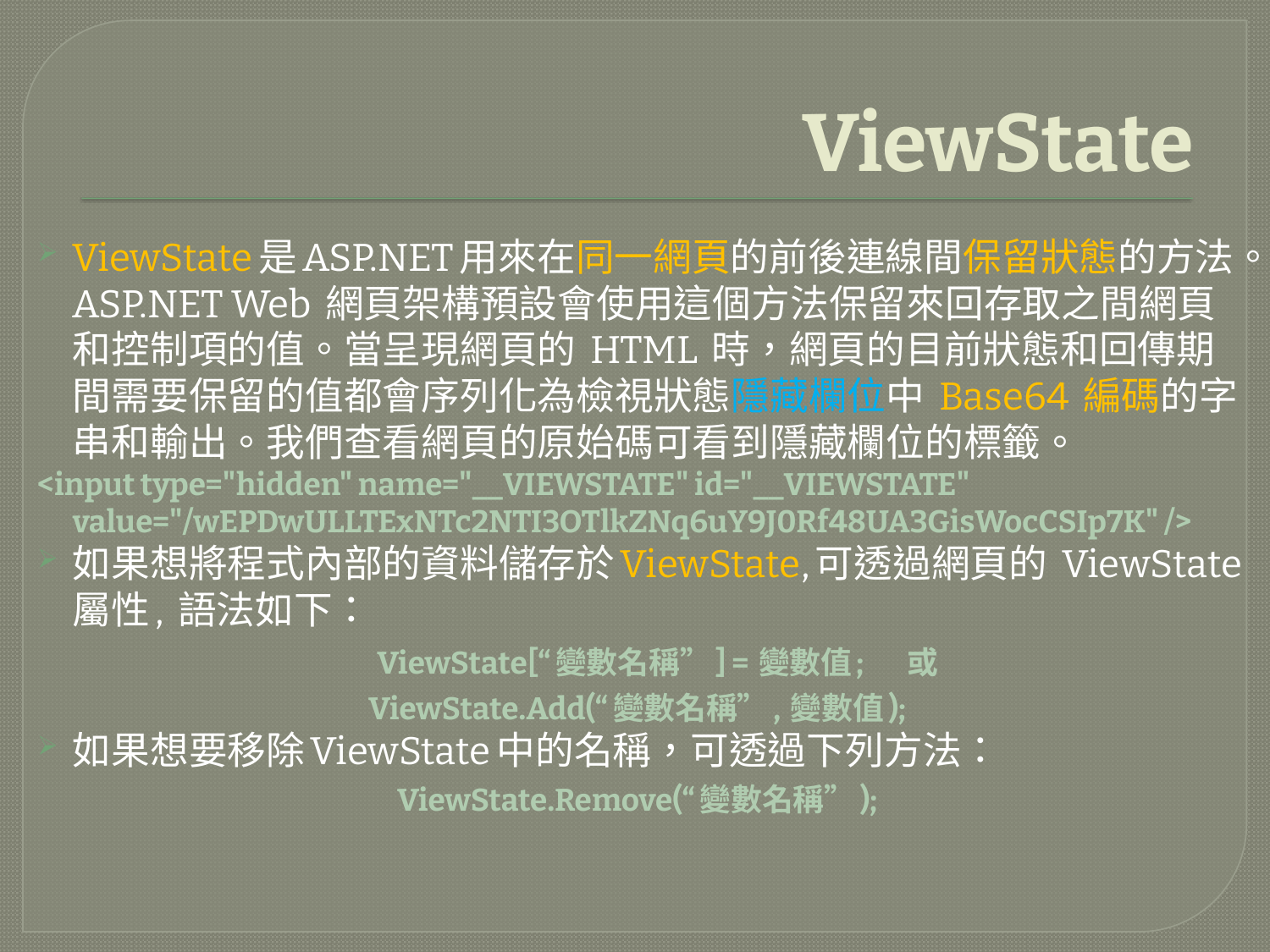

# ViewState
ViewState是ASP.NET用來在同一網頁的前後連線間保留狀態的方法。ASP.NET Web 網頁架構預設會使用這個方法保留來回存取之間網頁和控制項的值。當呈現網頁的 HTML 時，網頁的目前狀態和回傳期間需要保留的值都會序列化為檢視狀態隱藏欄位中 Base64 編碼的字串和輸出。我們查看網頁的原始碼可看到隱藏欄位的標籤。
<input type="hidden" name="__VIEWSTATE" id="__VIEWSTATE" value="/wEPDwULLTExNTc2NTI3OTlkZNq6uY9J0Rf48UA3GisWocCSIp7K" />
如果想將程式內部的資料儲存於ViewState,可透過網頁的 ViewState 屬性, 語法如下：
	ViewState[“變數名稱”] = 變數值;       或
ViewState.Add(“變數名稱”, 變數值);
如果想要移除ViewState中的名稱，可透過下列方法：
ViewState.Remove(“變數名稱”);